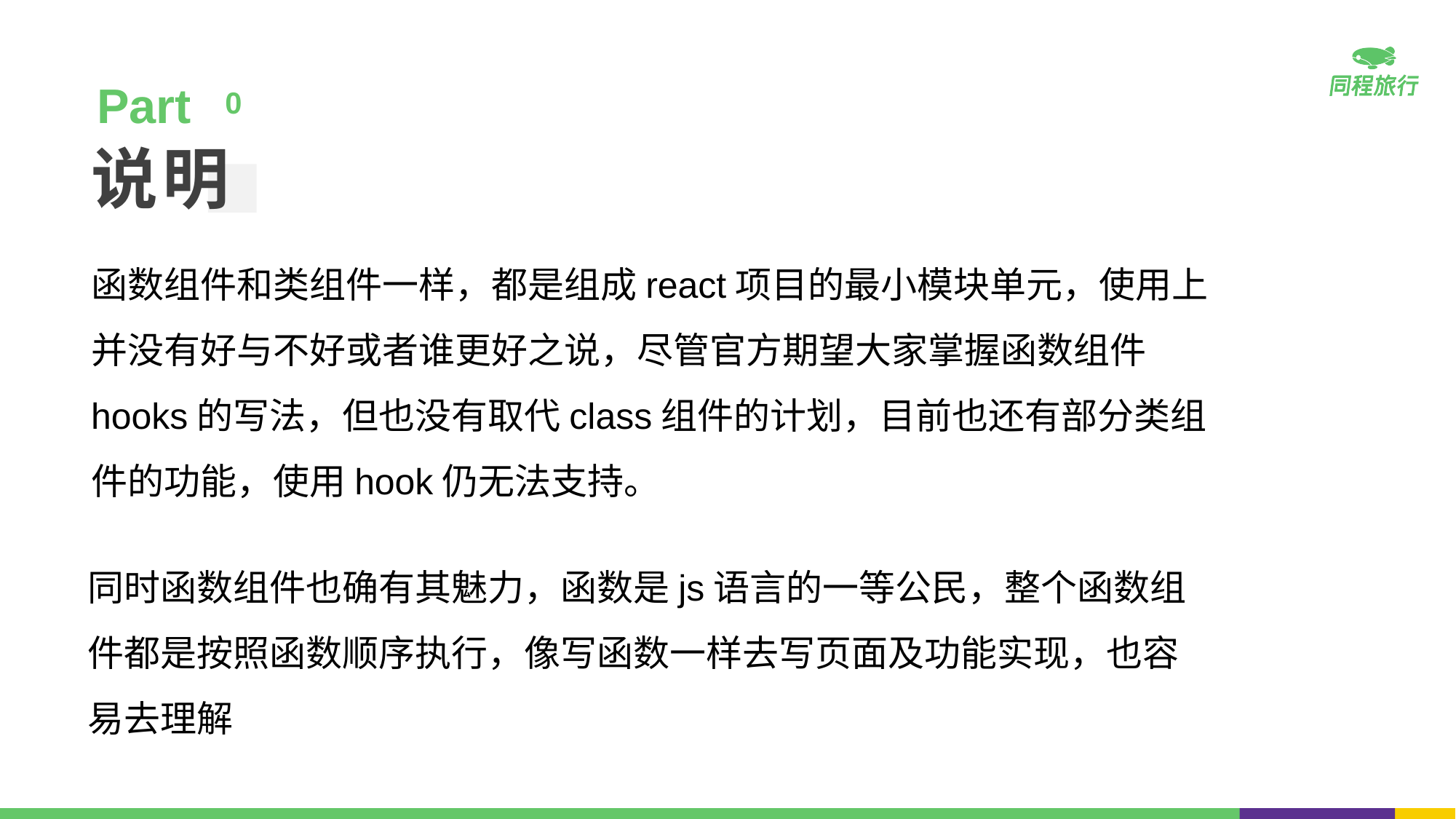

Part
0
说明

函数组件和类组件一样，都是组成react项目的最小模块单元，使用上并没有好与不好或者谁更好之说，尽管官方期望大家掌握函数组件hooks的写法，但也没有取代class组件的计划，目前也还有部分类组件的功能，使用hook仍无法支持。
同时函数组件也确有其魅力，函数是js语言的一等公民，整个函数组件都是按照函数顺序执行，像写函数一样去写页面及功能实现，也容易去理解